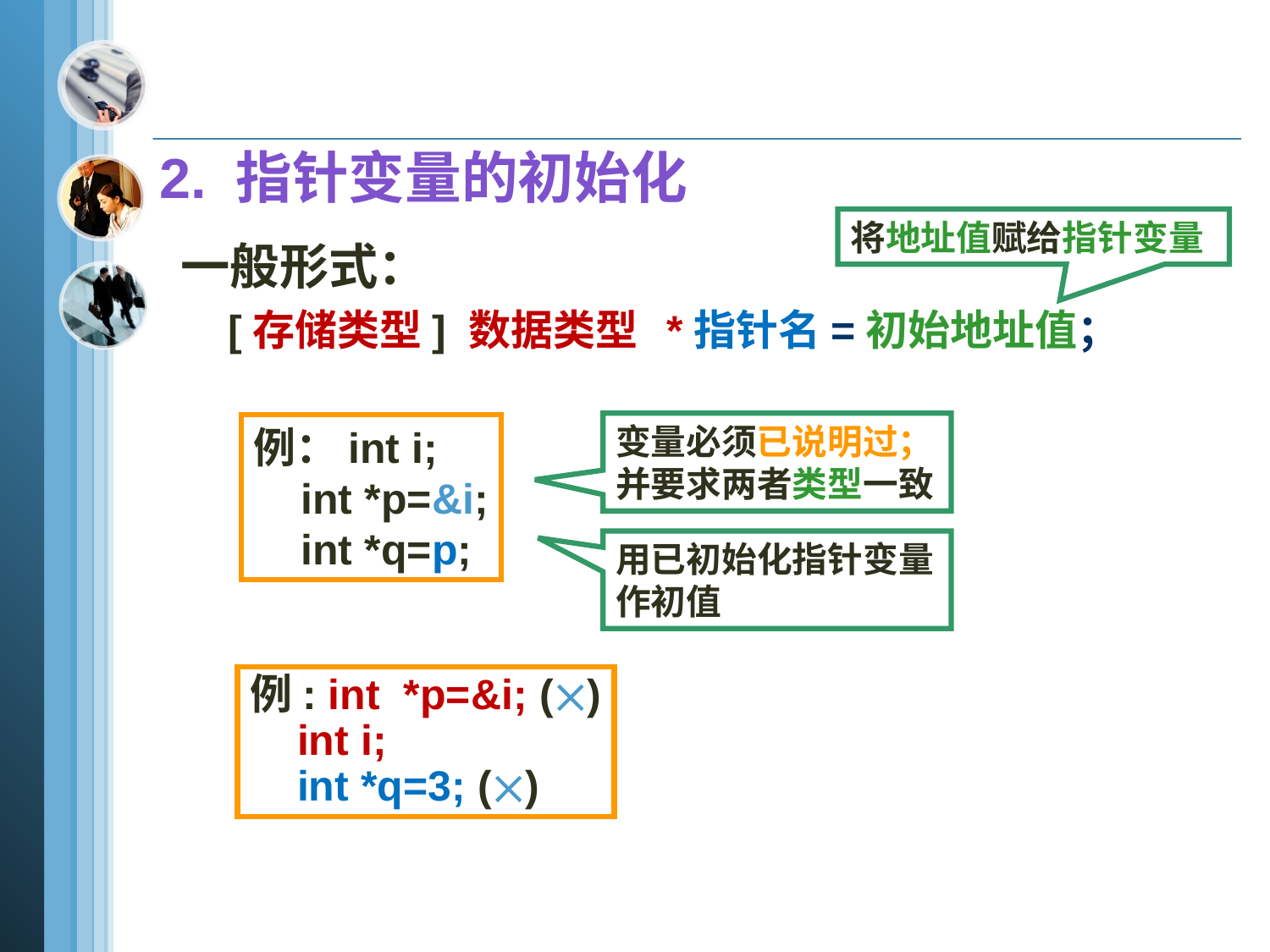

2. 指针变量的初始化
将地址值赋给指针变量
一般形式：
    [存储类型] 数据类型  *指针名=初始地址值；
变量必须已说明过；
并要求两者类型一致
例：int i;
    int *p=&i;
    int *q=p;
用已初始化指针变量作初值
例: int  *p=&i; (×)
    int i;
    int *q=3; (×)